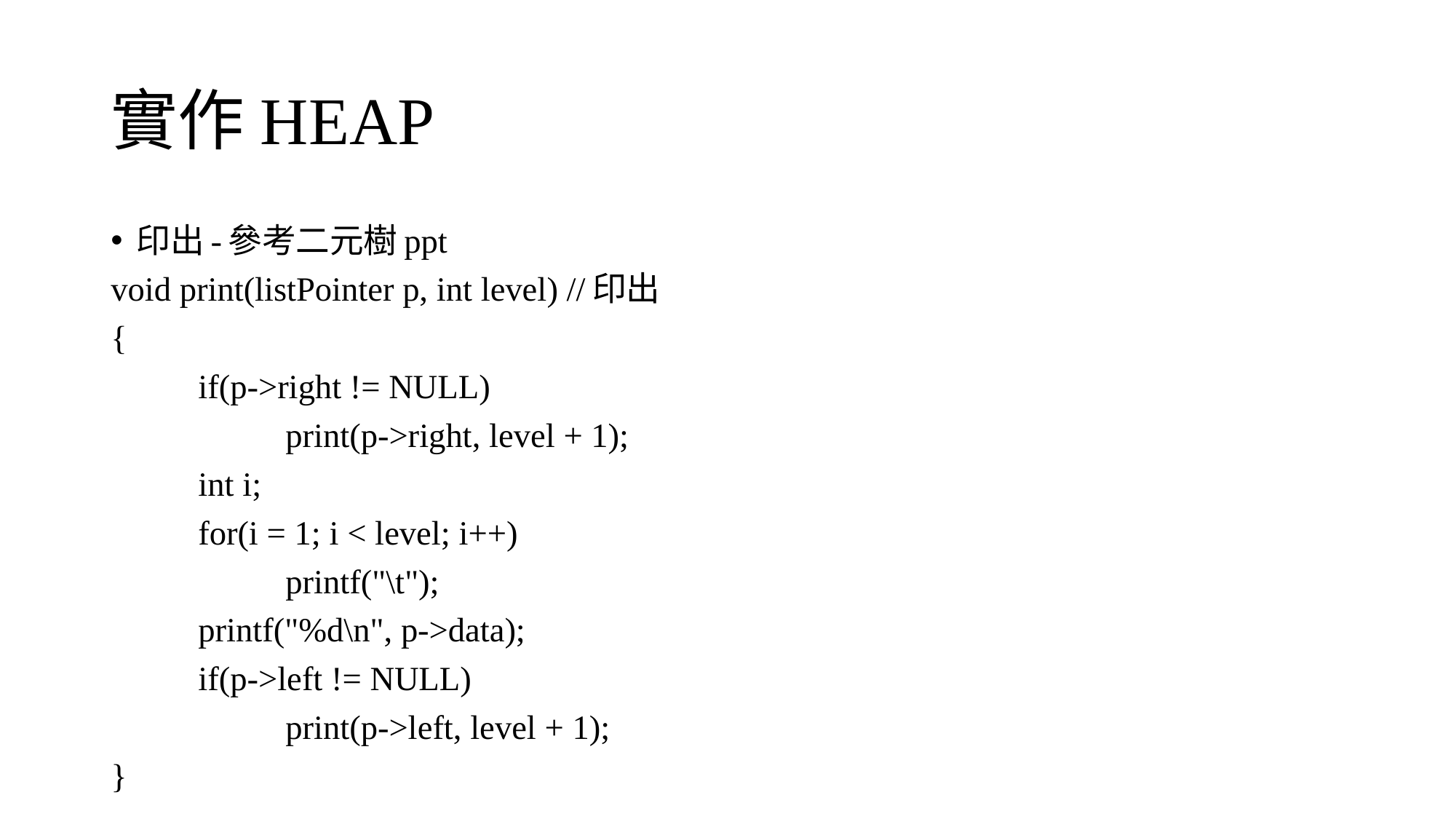

# 實作HEAP
印出-參考二元樹ppt
void print(listPointer p, int level) //印出
{
	if(p->right != NULL)
		print(p->right, level + 1);
	int i;
	for(i = 1; i < level; i++)
		printf("\t");
	printf("%d\n", p->data);
	if(p->left != NULL)
		print(p->left, level + 1);
}